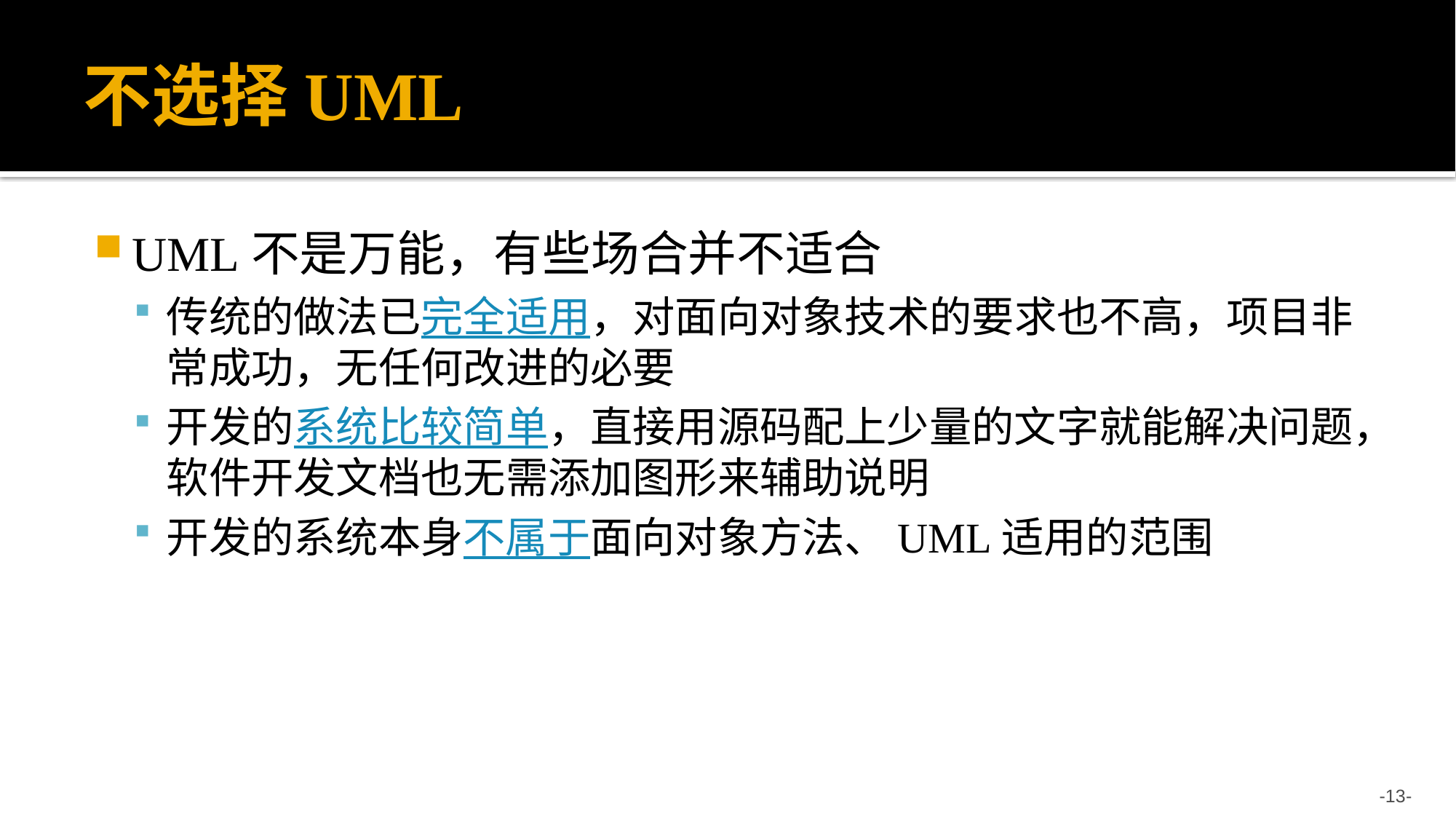

# 不选择UML
UML不是万能，有些场合并不适合
传统的做法已完全适用，对面向对象技术的要求也不高，项目非常成功，无任何改进的必要
开发的系统比较简单，直接用源码配上少量的文字就能解决问题，软件开发文档也无需添加图形来辅助说明
开发的系统本身不属于面向对象方法、UML适用的范围

-13-